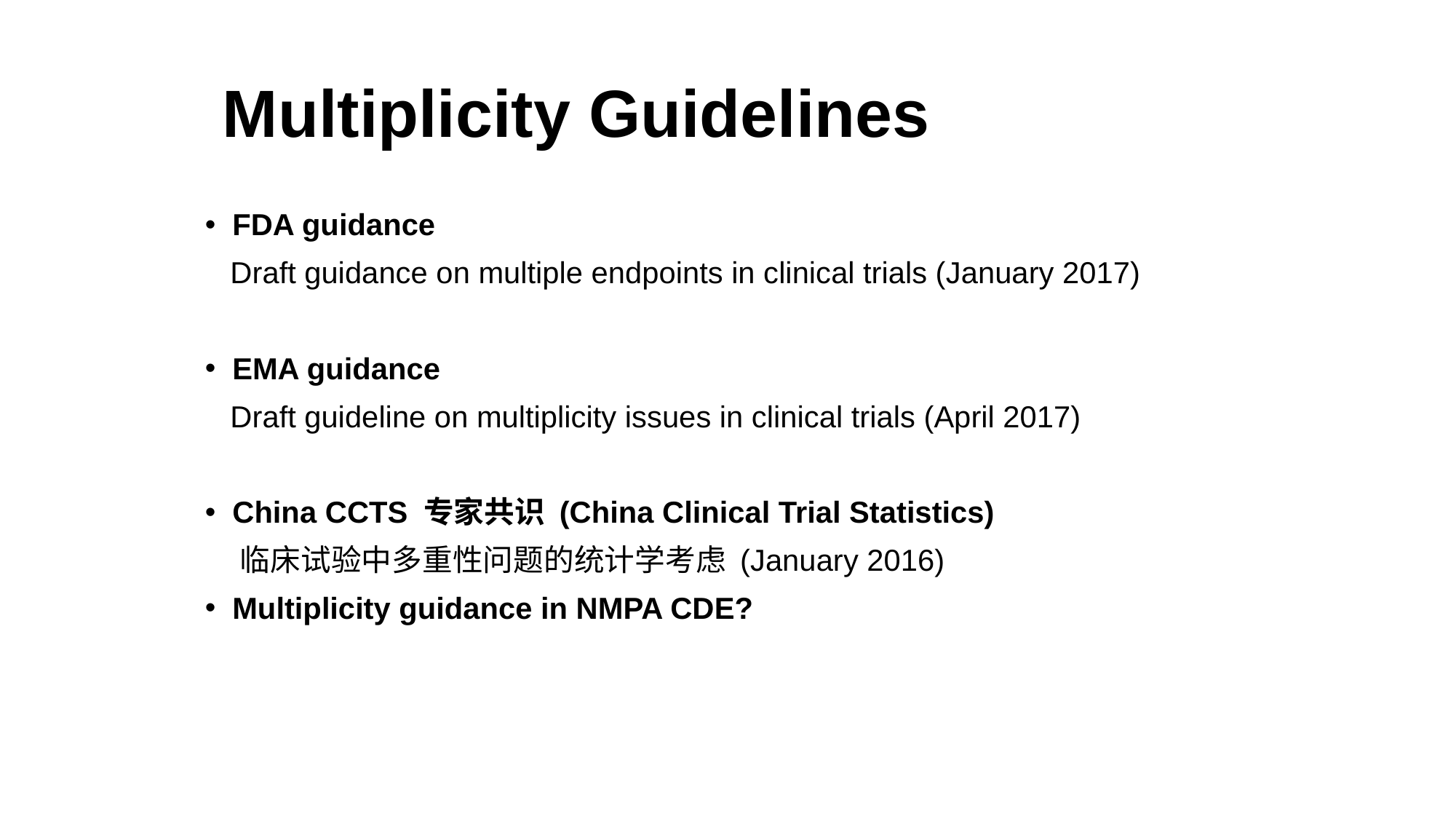

# Multiplicity Guidelines
FDA guidance
   Draft guidance on multiple endpoints in clinical trials (January 2017)

EMA guidance
   Draft guideline on multiplicity issues in clinical trials (April 2017)

China CCTS 专家共识 (China Clinical Trial Statistics)
    临床试验中多重性问题的统计学考虑 (January 2016)
Multiplicity guidance in NMPA CDE?

3